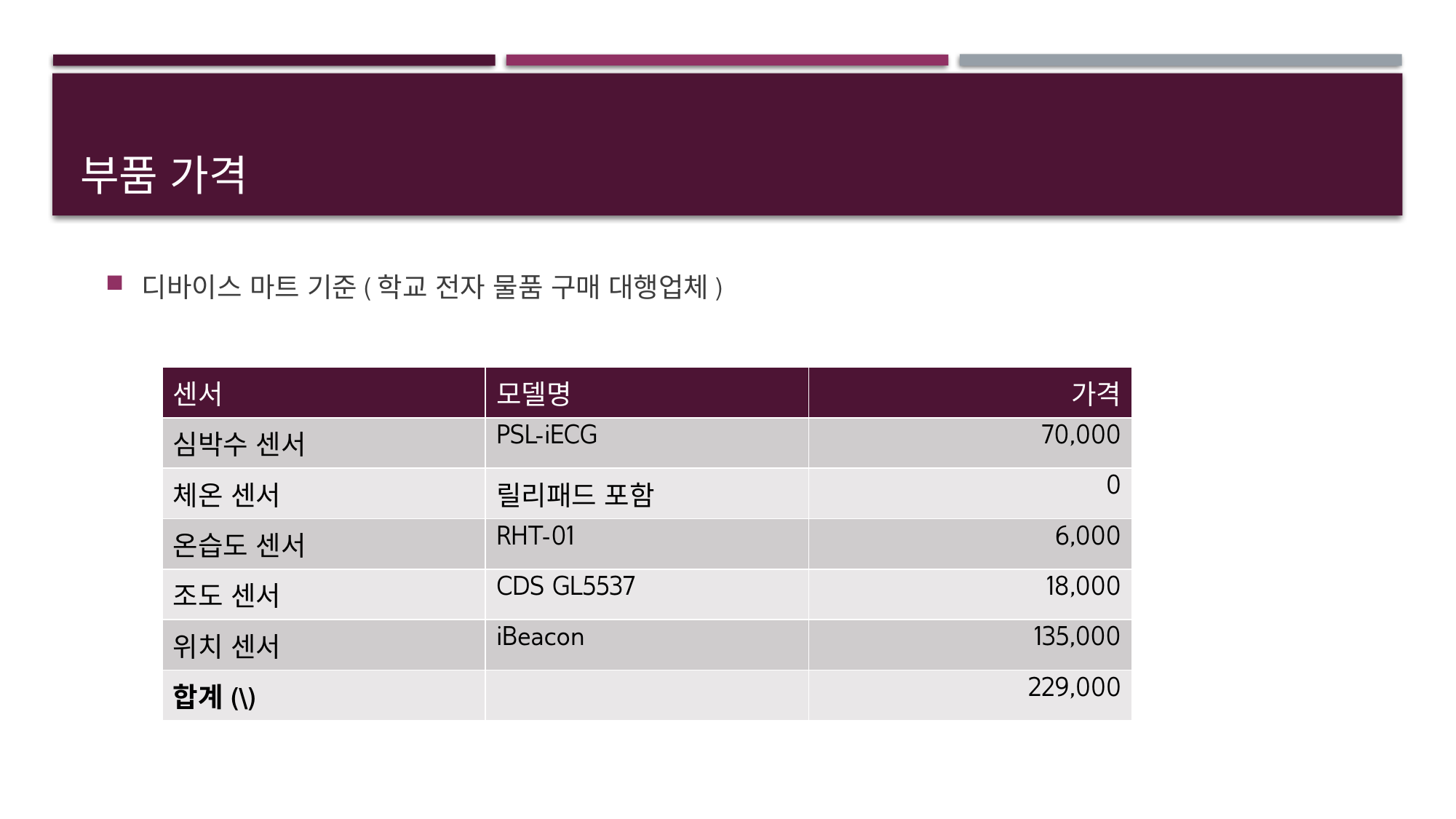

# 부품 가격
디바이스 마트 기준(학교 전자 물품 구매 대행업체)
| 센서 | 모델명 | 가격 |
| --- | --- | --- |
| 심박수 센서 | PSL-iECG | 70,000 |
| 체온 센서 | 릴리패드 포함 | 0 |
| 온습도 센서 | RHT-01 | 6,000 |
| 조도 센서 | CDS GL5537 | 18,000 |
| 위치 센서 | iBeacon | 135,000 |
| 합계(\) |  | 229,000 |